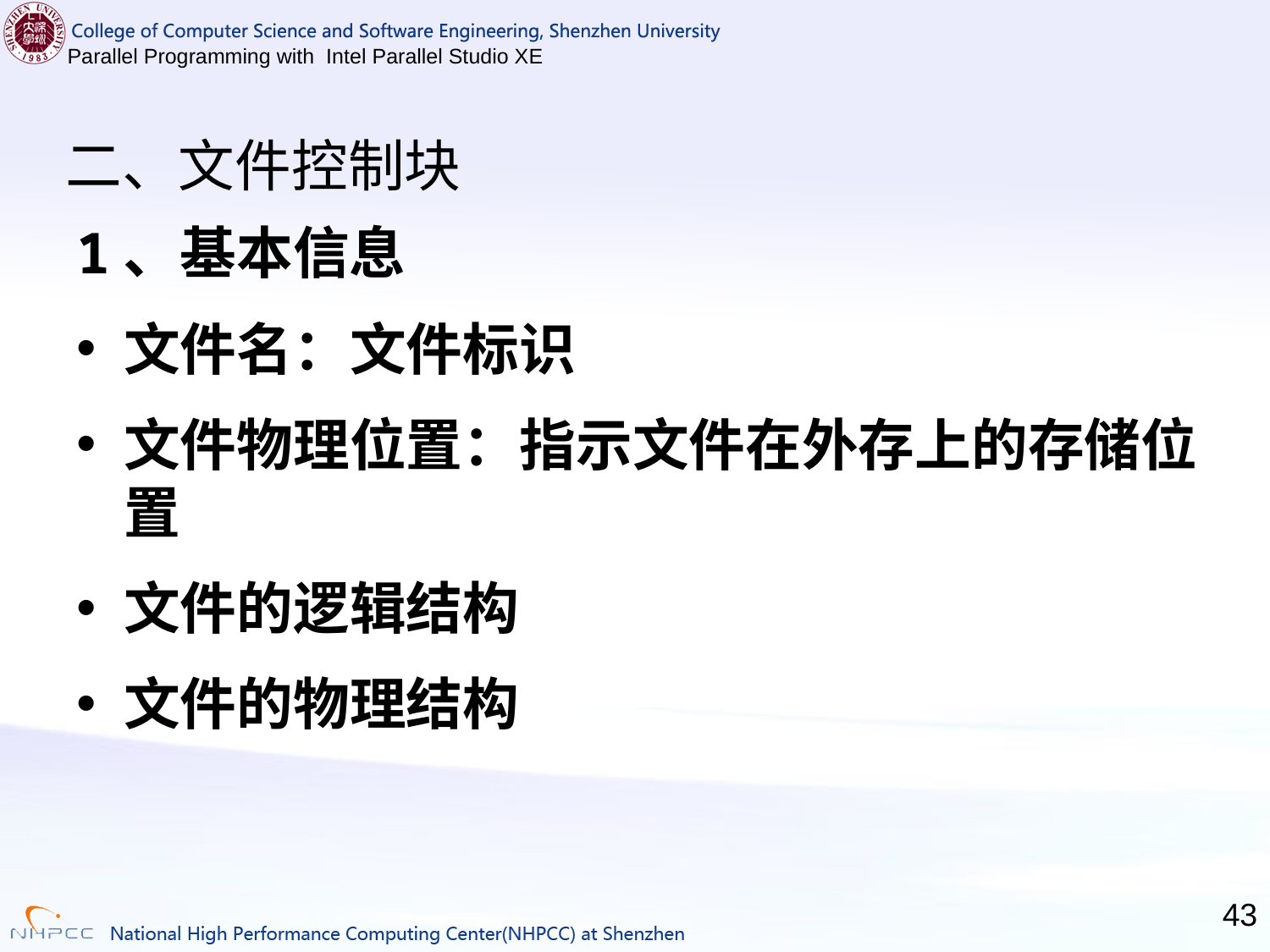

# 二、文件控制块
1、基本信息
文件名：文件标识
文件物理位置：指示文件在外存上的存储位置
文件的逻辑结构
文件的物理结构
43